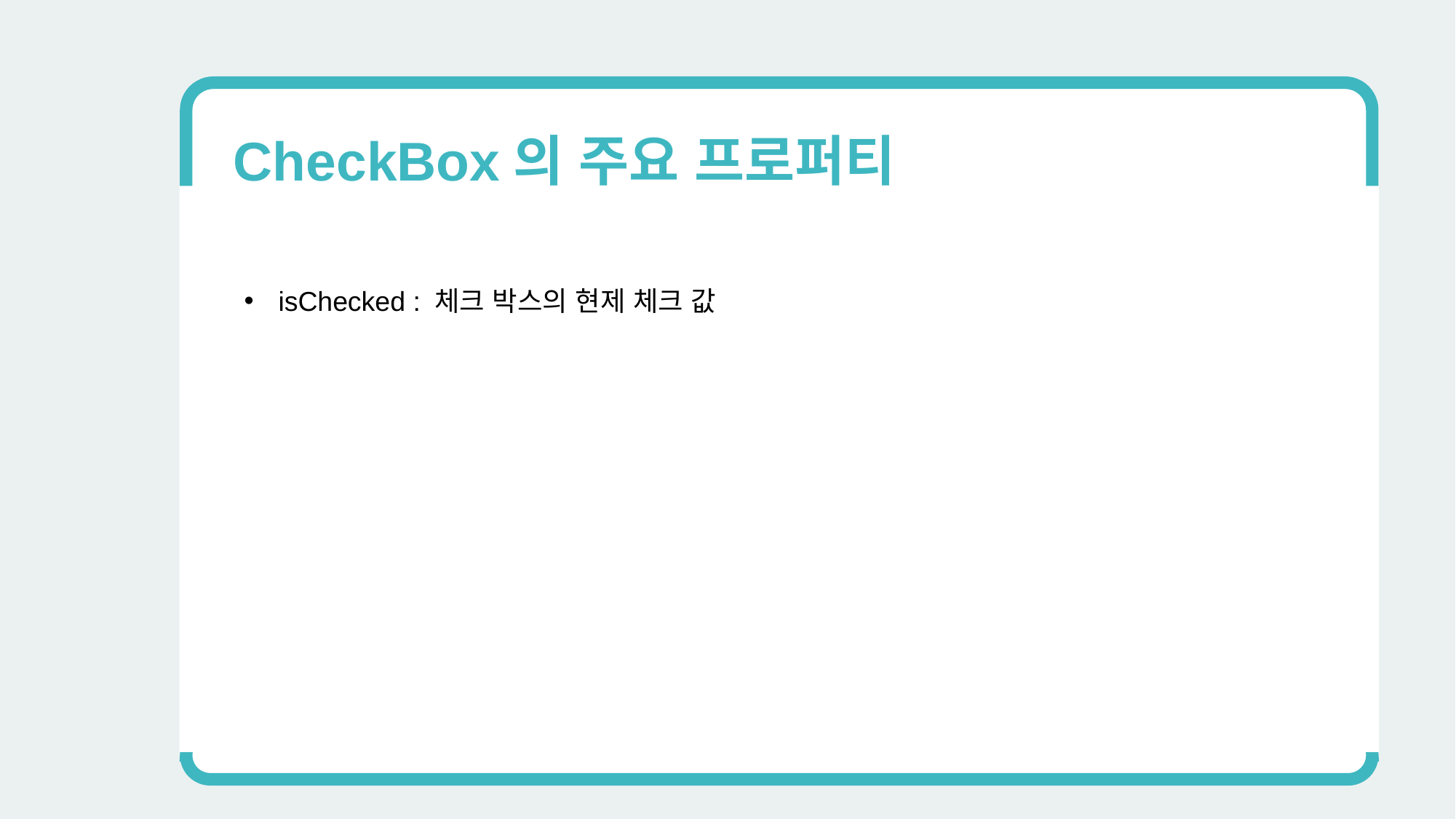

CheckBox의 주요 프로퍼티

isChecked : 체크 박스의 현제 체크 값